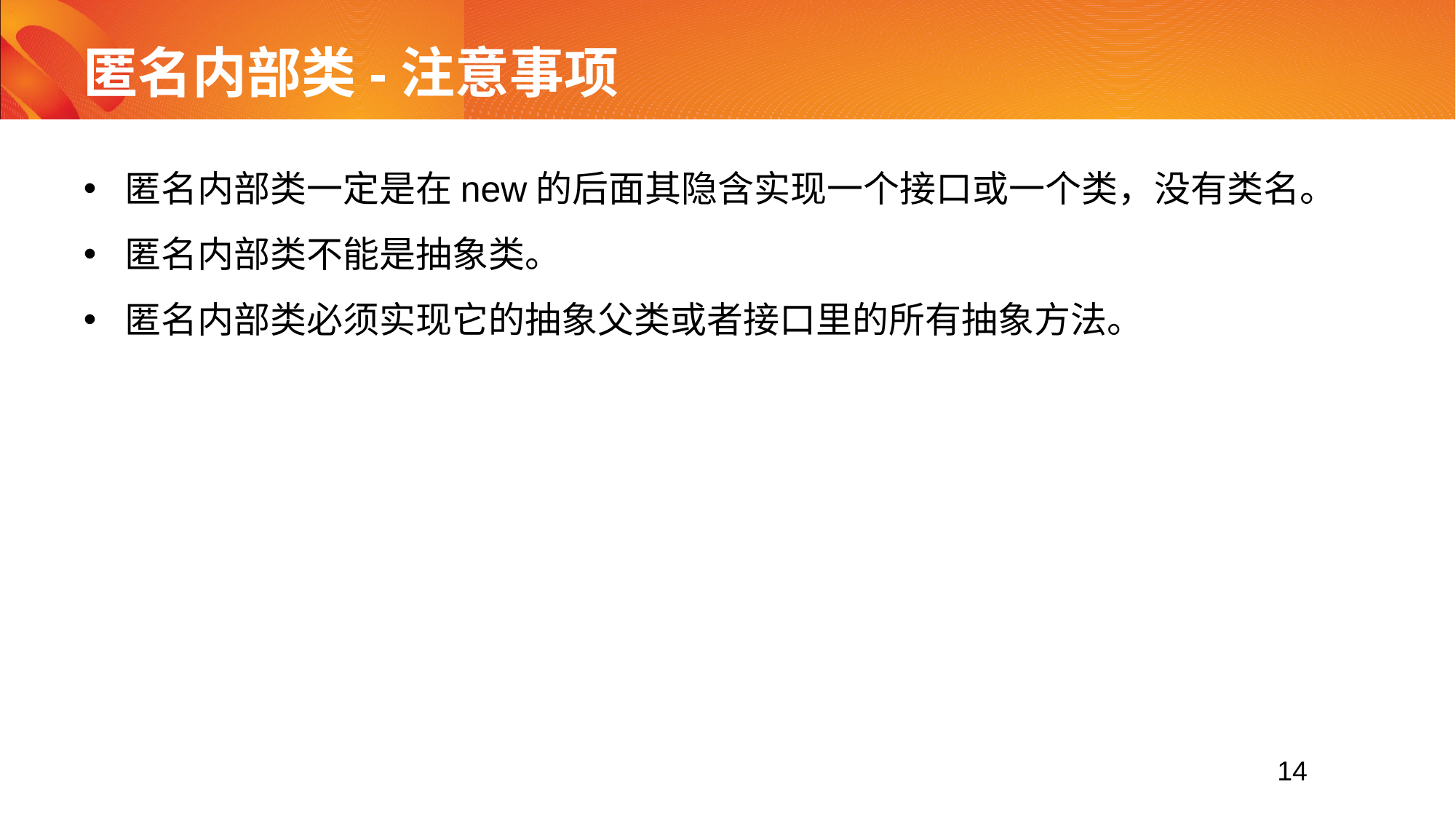

# 匿名内部类-注意事项
匿名内部类一定是在new的后面其隐含实现一个接口或一个类，没有类名。
匿名内部类不能是抽象类。
匿名内部类必须实现它的抽象父类或者接口里的所有抽象方法。